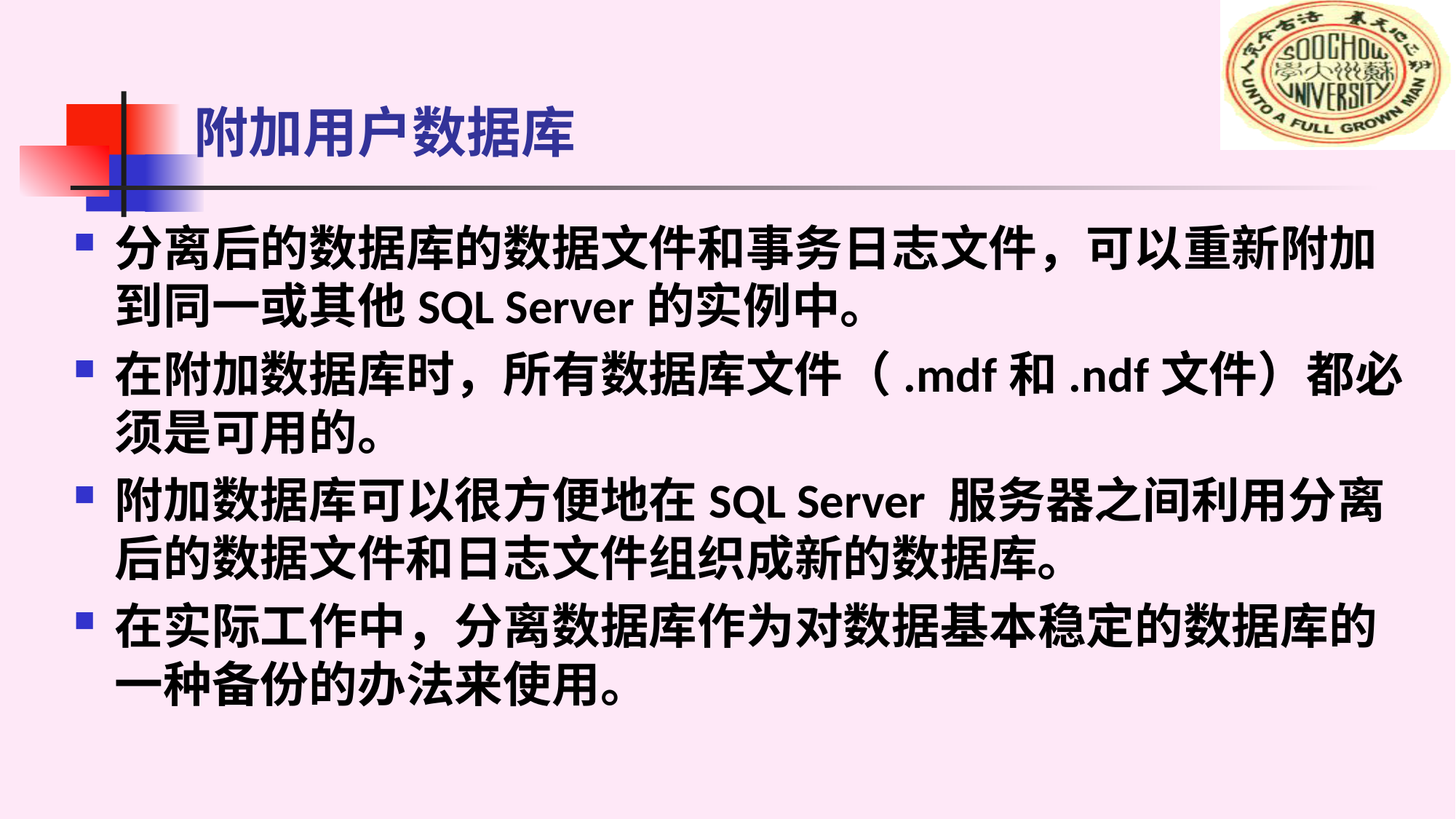

# 附加用户数据库
分离后的数据库的数据文件和事务日志文件，可以重新附加到同一或其他SQL Server的实例中。
在附加数据库时，所有数据库文件（.mdf和.ndf文件）都必须是可用的。
附加数据库可以很方便地在SQL Server 服务器之间利用分离后的数据文件和日志文件组织成新的数据库。
在实际工作中，分离数据库作为对数据基本稳定的数据库的一种备份的办法来使用。